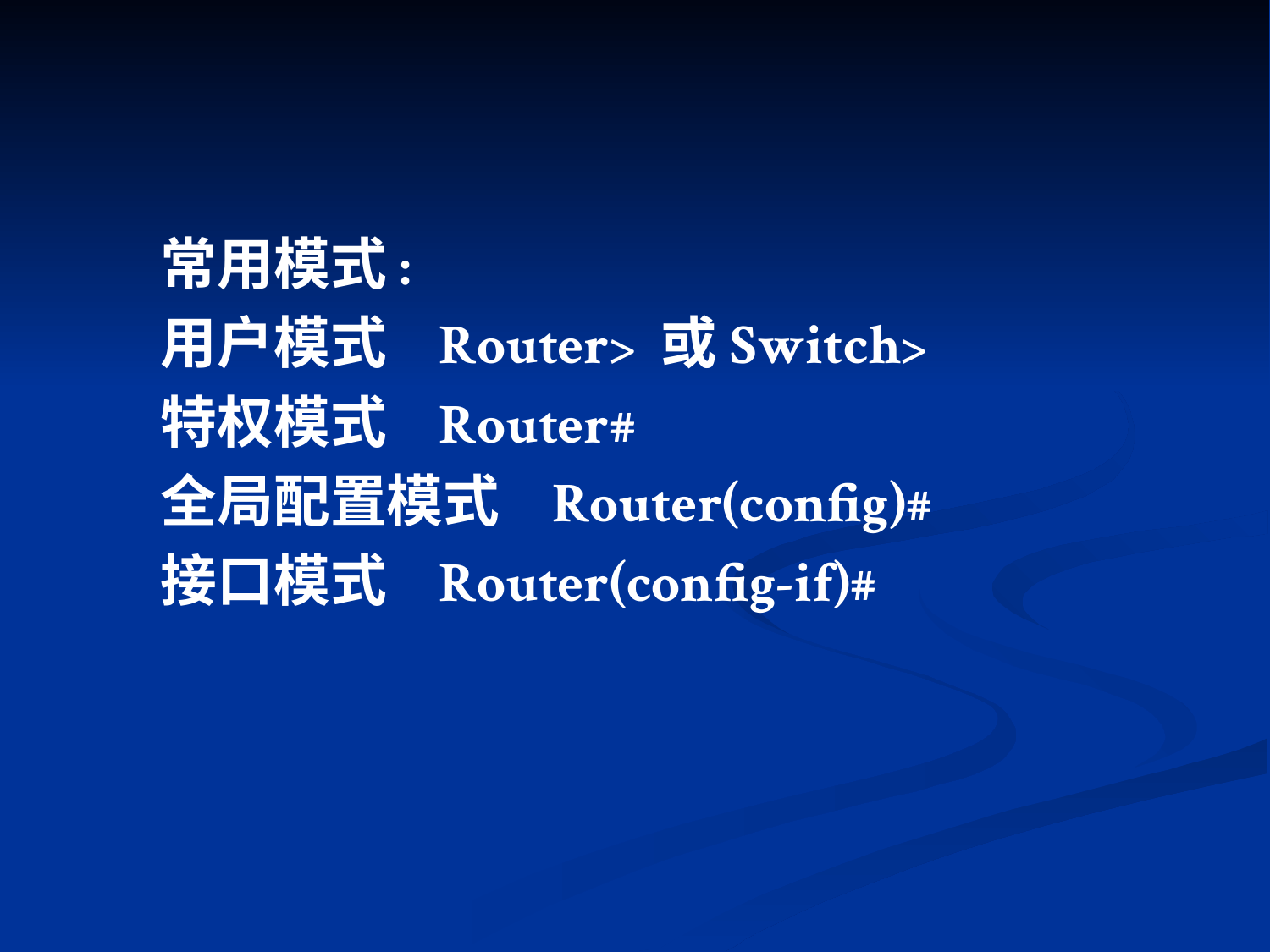

常用模式:
用户模式   Router> 或Switch>
特权模式   Router#
全局配置模式   Router(config)#
接口模式   Router(config-if)#